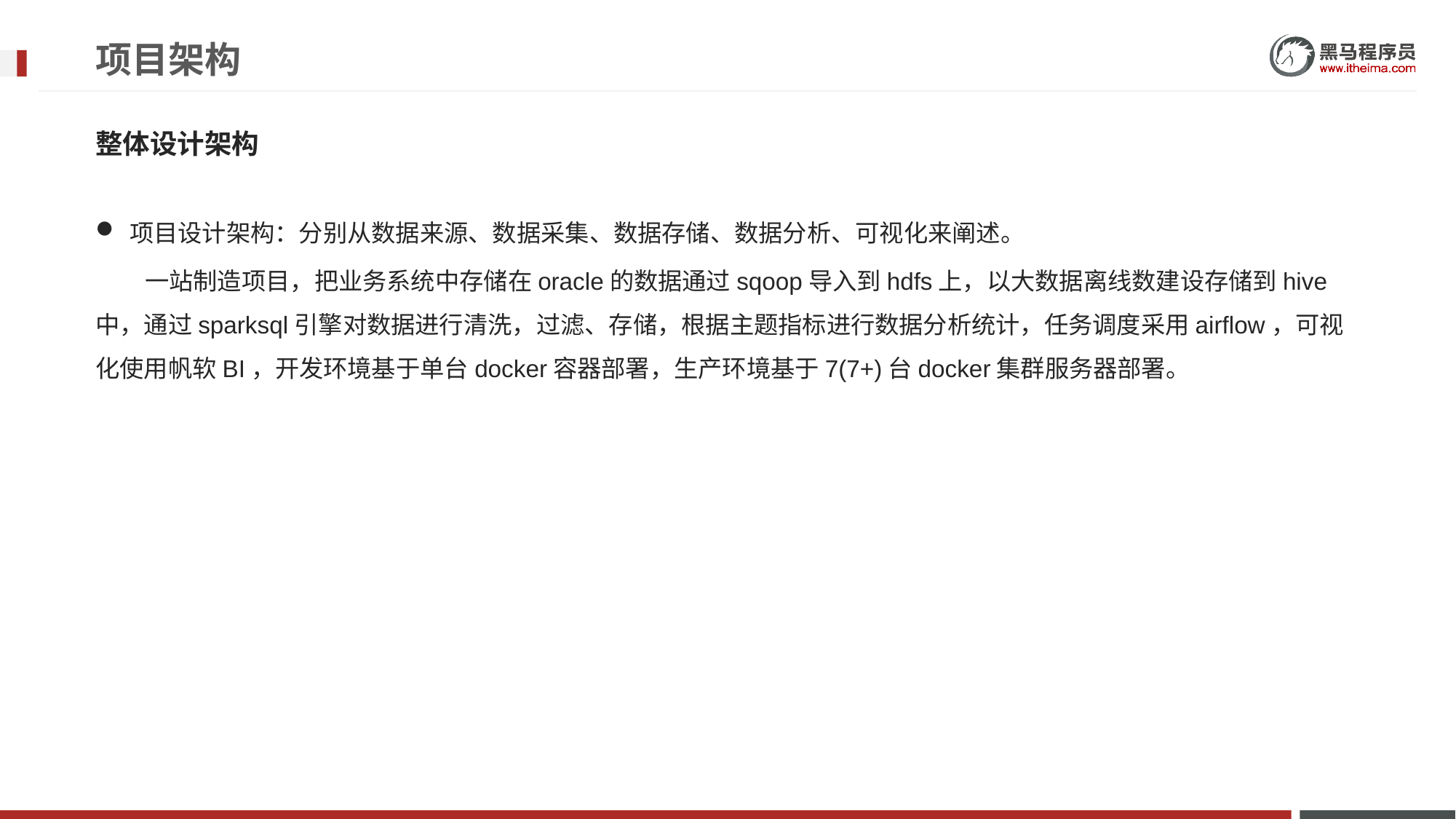

# 项目架构
整体设计架构
项目设计架构：分别从数据来源、数据采集、数据存储、数据分析、可视化来阐述。
        一站制造项目，把业务系统中存储在oracle的数据通过sqoop导入到hdfs上，以大数据离线数建设存储到hive中，通过sparksql引擎对数据进行清洗，过滤、存储，根据主题指标进行数据分析统计，任务调度采用airflow，可视化使用帆软BI，开发环境基于单台docker容器部署，生产环境基于7(7+)台docker集群服务器部署。